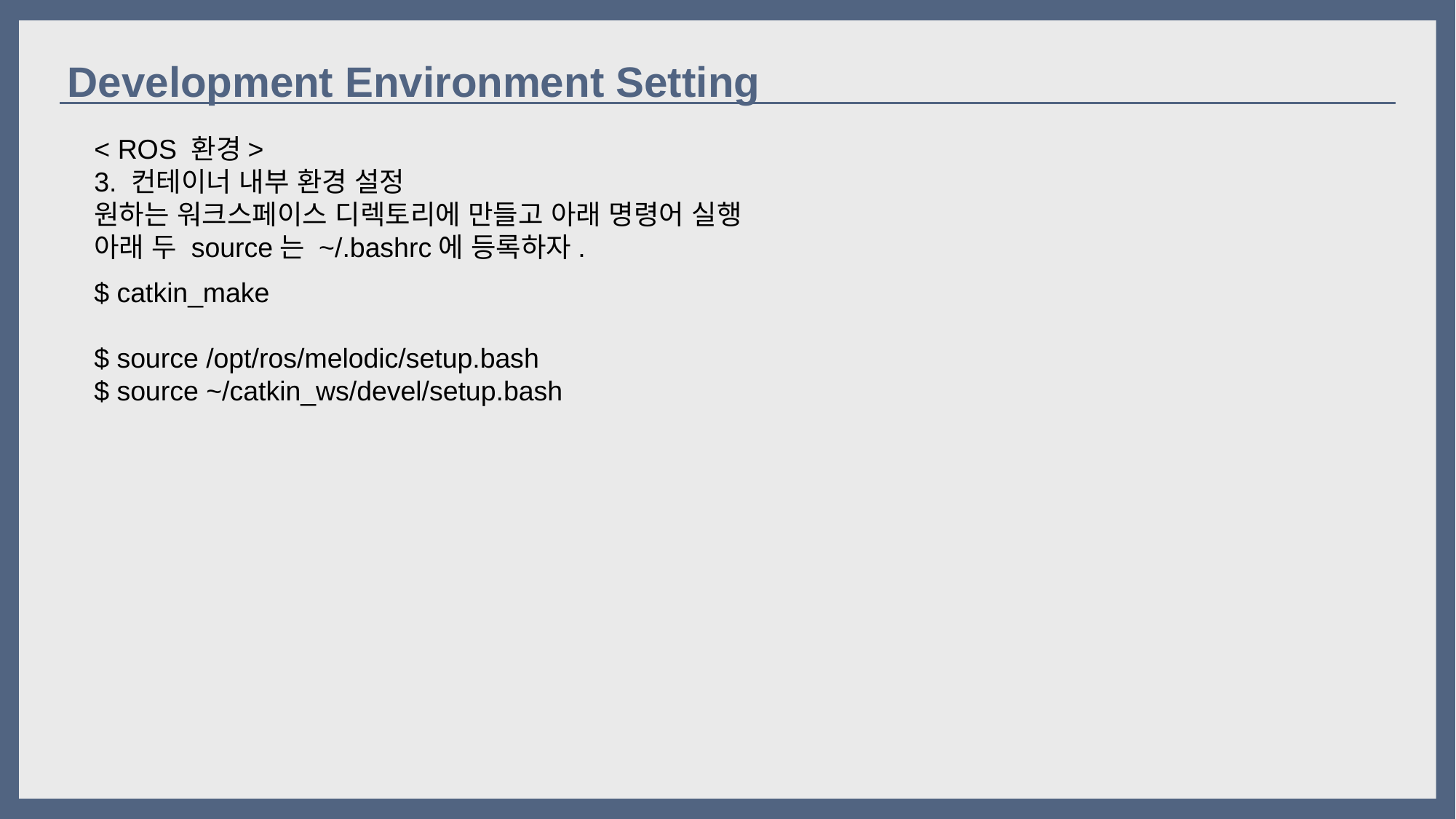

Development Environment Setting

< ROS 환경>
3. 컨테이너 내부 환경 설정
원하는 워크스페이스 디렉토리에 만들고 아래 명령어 실행
아래 두 source는 ~/.bashrc에 등록하자.

$ catkin_make

$ source /opt/ros/melodic/setup.bash
$ source ~/catkin_ws/devel/setup.bash